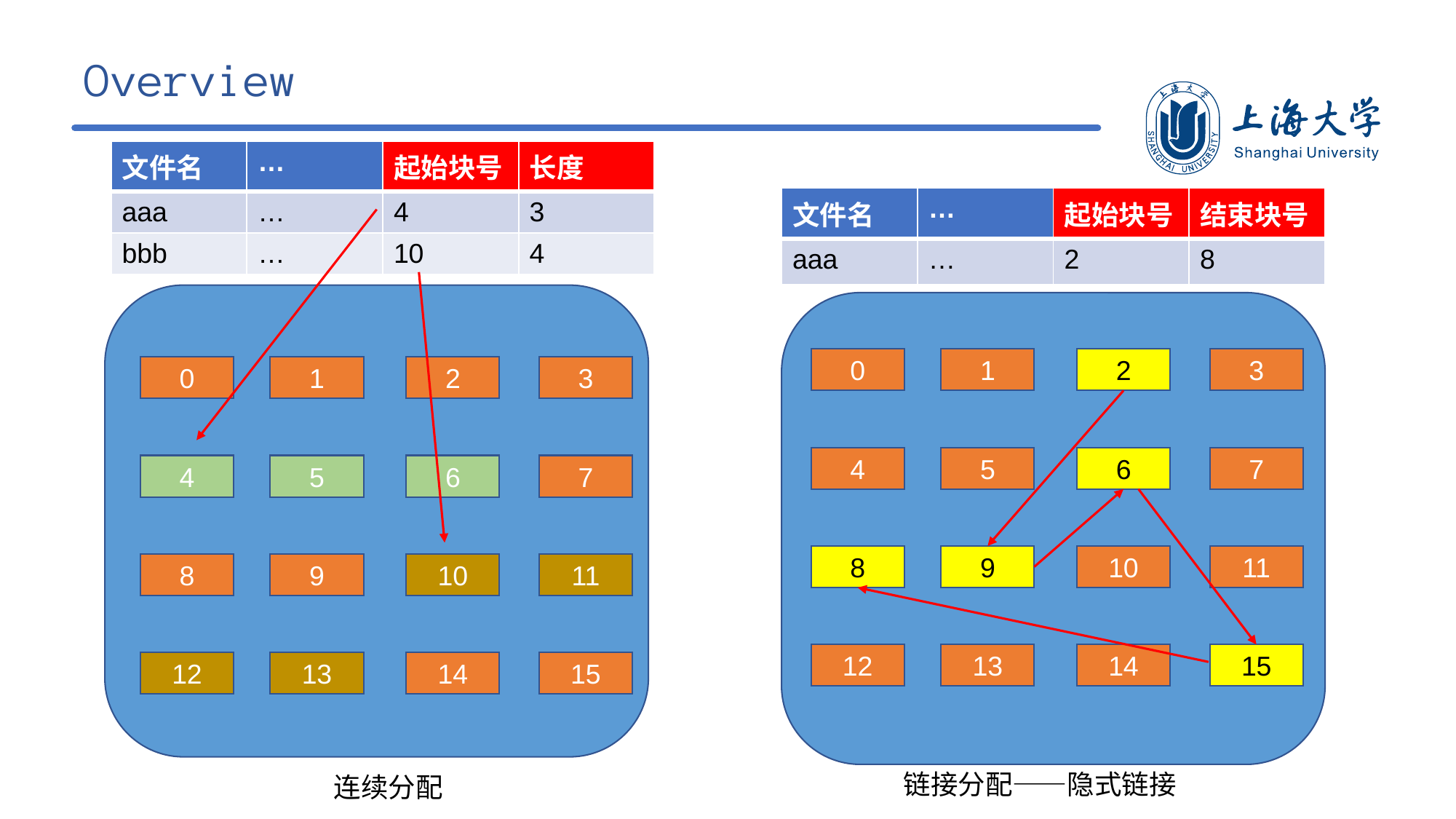

Overview

| 文件名 | … | 起始块号 | 长度 |
| --- | --- | --- | --- |
| aaa | … | 4 | 3 |
| bbb | … | 10 | 4 |
| 文件名 | … | 起始块号 | 结束块号 |
| --- | --- | --- | --- |
| aaa | … | 2 | 8 |

0
1
2
3
0
1
2
3
4
5
6
7
4
5
6
7
8
9
10
11
8
9
10
11
12
13
14
15
12
13
14
15
链接分配——隐式链接
连续分配